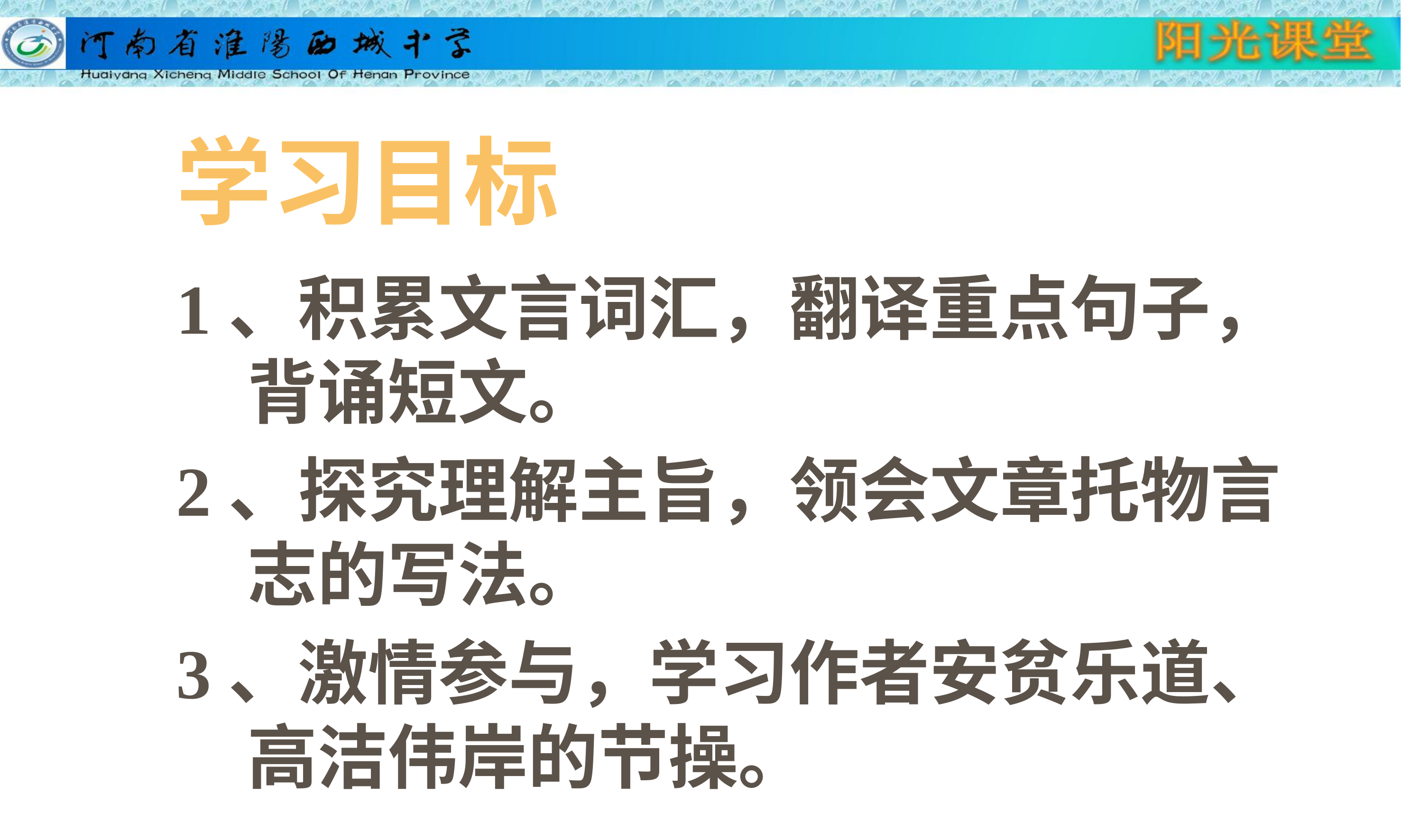

# 学习目标
1、积累文言词汇，翻译重点句子，背诵短文。
2、探究理解主旨，领会文章托物言志的写法。
3、激情参与，学习作者安贫乐道、高洁伟岸的节操。